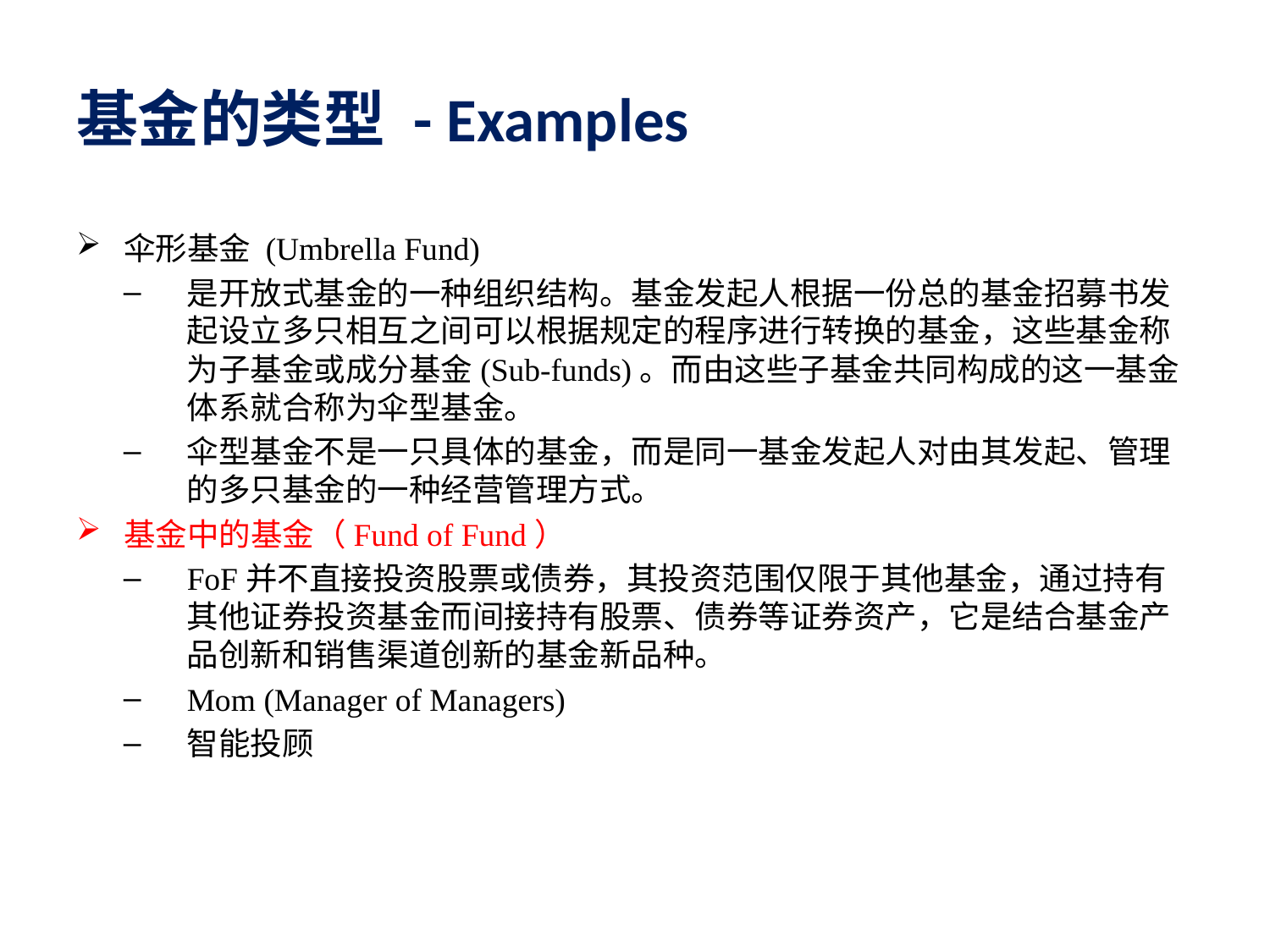

基金的类型 - Examples
伞形基金 (Umbrella Fund)
是开放式基金的一种组织结构。基金发起人根据一份总的基金招募书发起设立多只相互之间可以根据规定的程序进行转换的基金，这些基金称为子基金或成分基金(Sub-funds)。而由这些子基金共同构成的这一基金体系就合称为伞型基金。
伞型基金不是一只具体的基金，而是同一基金发起人对由其发起、管理的多只基金的一种经营管理方式。
基金中的基金（Fund of Fund）
FoF并不直接投资股票或债券，其投资范围仅限于其他基金，通过持有其他证券投资基金而间接持有股票、债券等证券资产，它是结合基金产品创新和销售渠道创新的基金新品种。
Mom (Manager of Managers)
智能投顾